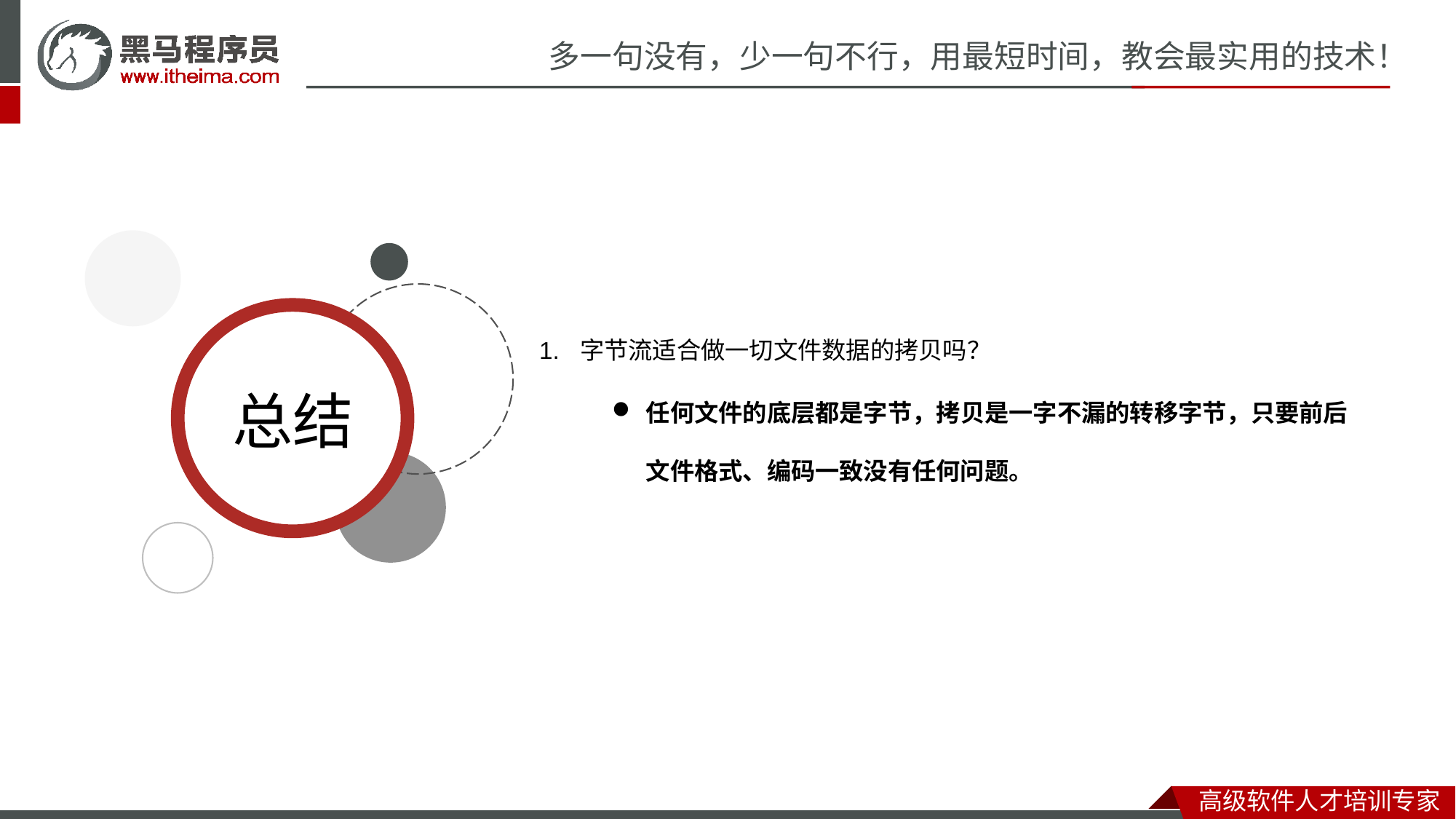

字节流适合做一切文件数据的拷贝吗？
任何文件的底层都是字节，拷贝是一字不漏的转移字节，只要前后文件格式、编码一致没有任何问题。